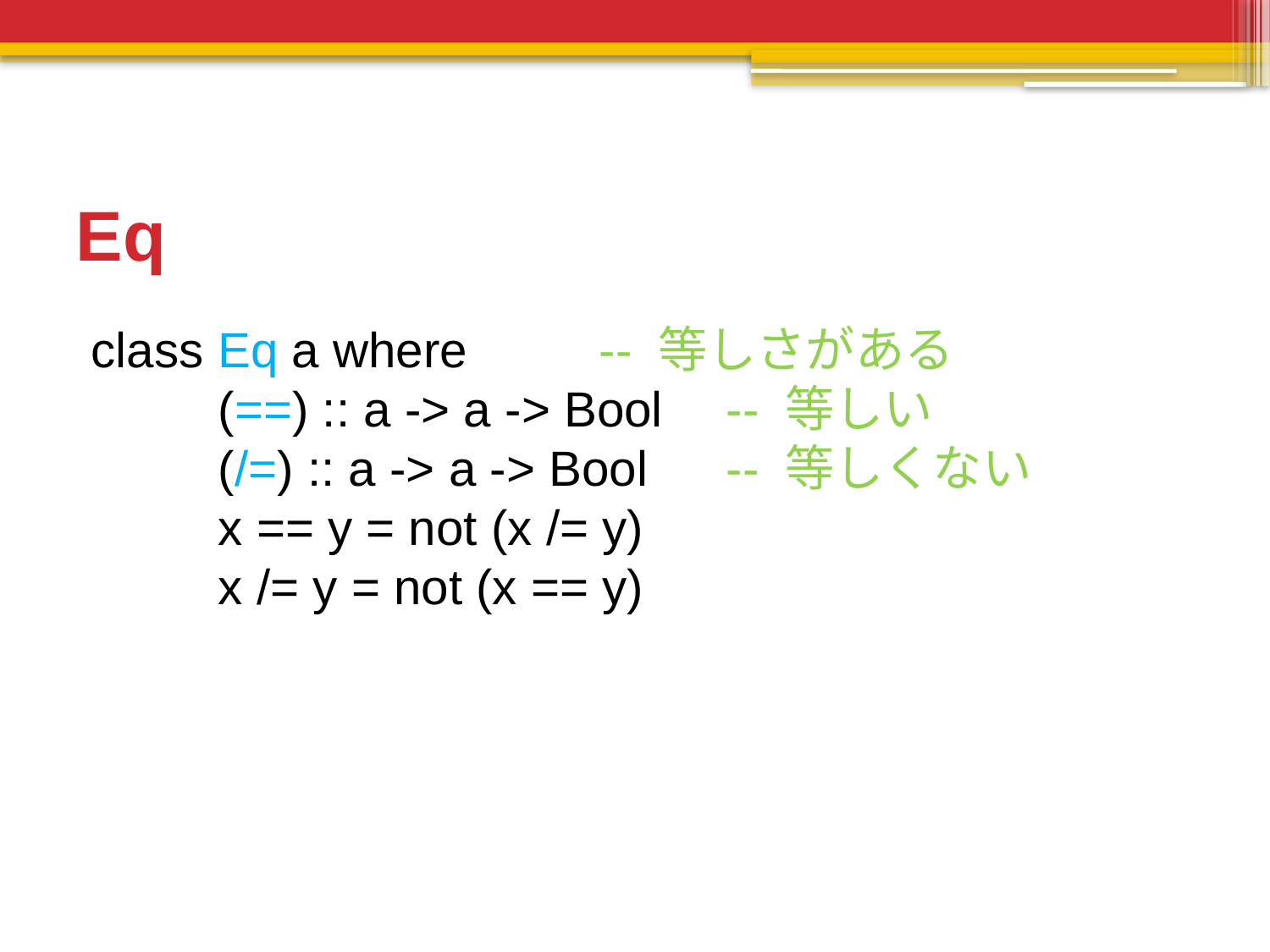

# Eq
class Eq a where		-- 等しさがある
	(==) :: a -> a -> Bool	-- 等しい
	(/=) :: a -> a -> Bool	-- 等しくない
	x == y = not (x /= y)
	x /= y = not (x == y)